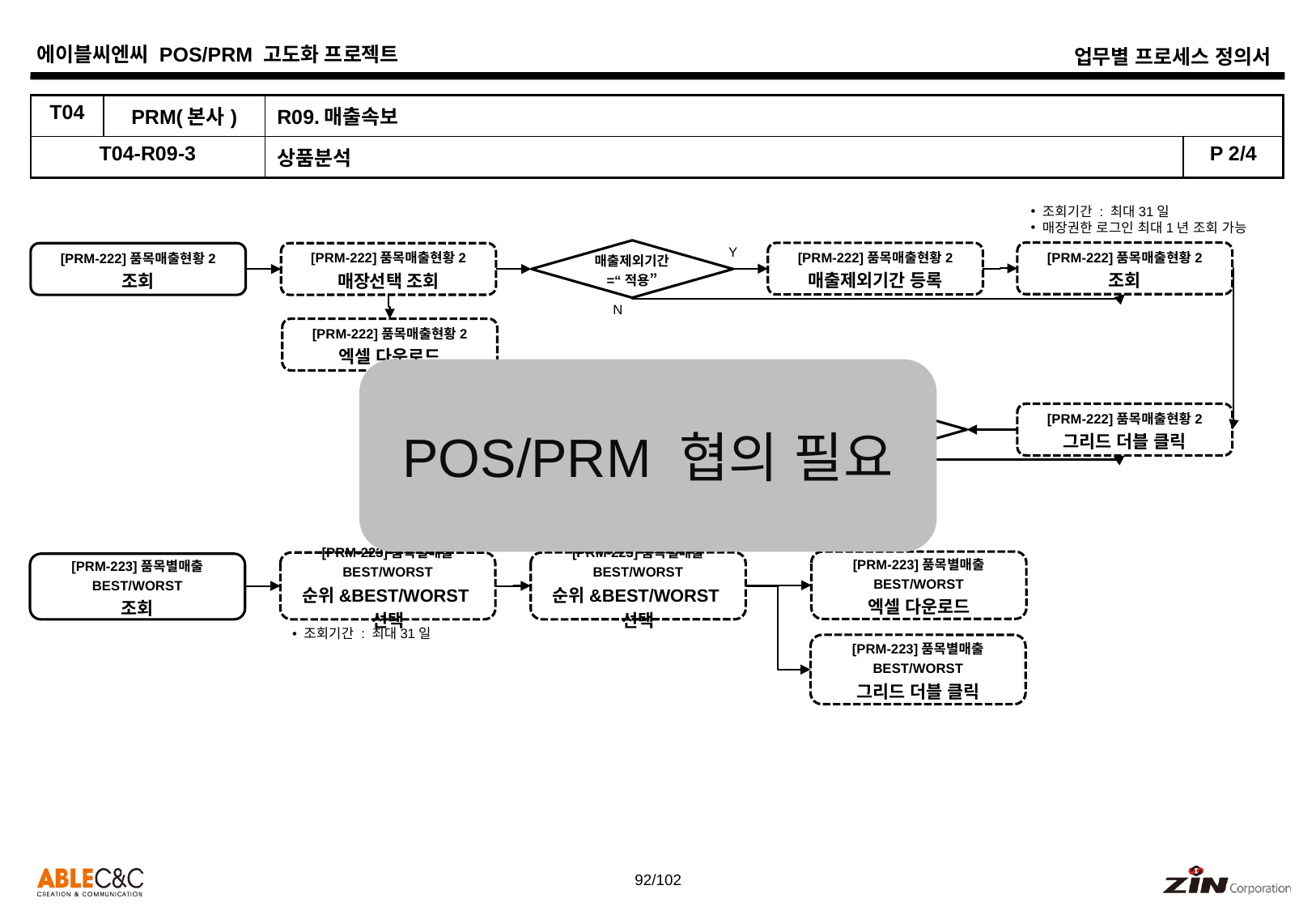

| T04 | PRM(본사) | R09.매출속보 |  |
| --- | --- | --- | --- |
| T04-R09-3 |  | 상품분석 | P 2/4 |
조회기간 : 최대31일
매장권한 로그인 최대1년 조회 가능
Y
매출제외기간
=“적용”
[PRM-222]품목매출현황2
조회
[PRM-222]품목매출현황2
매출제외기간 등록
[PRM-222]품목매출현황2
조회
[PRM-222]품목매출현황2
매장선택 조회
N
[PRM-222]품목매출현황2
엑셀 다운로드
POS/PRM 협의 필요
Y
프로모션
매출품목
[PRM-222]품목매출현황2
그리드 더블 클릭
[PRM-222]품목매출현황2
매장 프로모션 품목 조회
N
[PRM-223]품목별매출 BEST/WORST
엑셀 다운로드
[PRM-223]품목별매출 BEST/WORST
순위&BEST/WORST선택
[PRM-223]품목별매출 BEST/WORST
순위&BEST/WORST선택
[PRM-223]품목별매출 BEST/WORST
조회
조회기간 : 최대31일
[PRM-223]품목별매출 BEST/WORST
그리드 더블 클릭